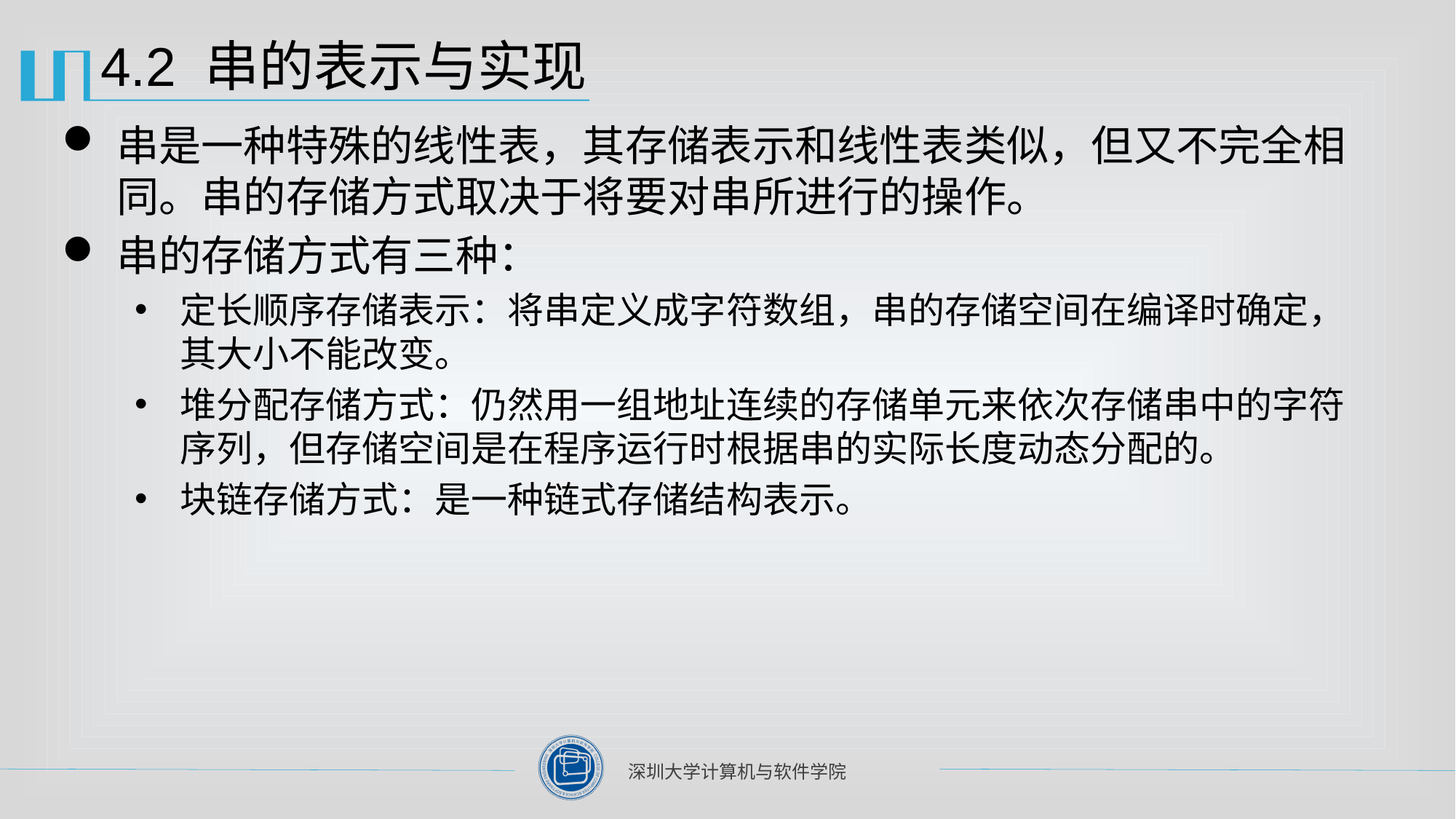

# 4.2 串的表示与实现
串是一种特殊的线性表，其存储表示和线性表类似，但又不完全相同。串的存储方式取决于将要对串所进行的操作。
串的存储方式有三种：
定长顺序存储表示：将串定义成字符数组，串的存储空间在编译时确定，其大小不能改变。
堆分配存储方式：仍然用一组地址连续的存储单元来依次存储串中的字符序列，但存储空间是在程序运行时根据串的实际长度动态分配的。
块链存储方式：是一种链式存储结构表示。

8